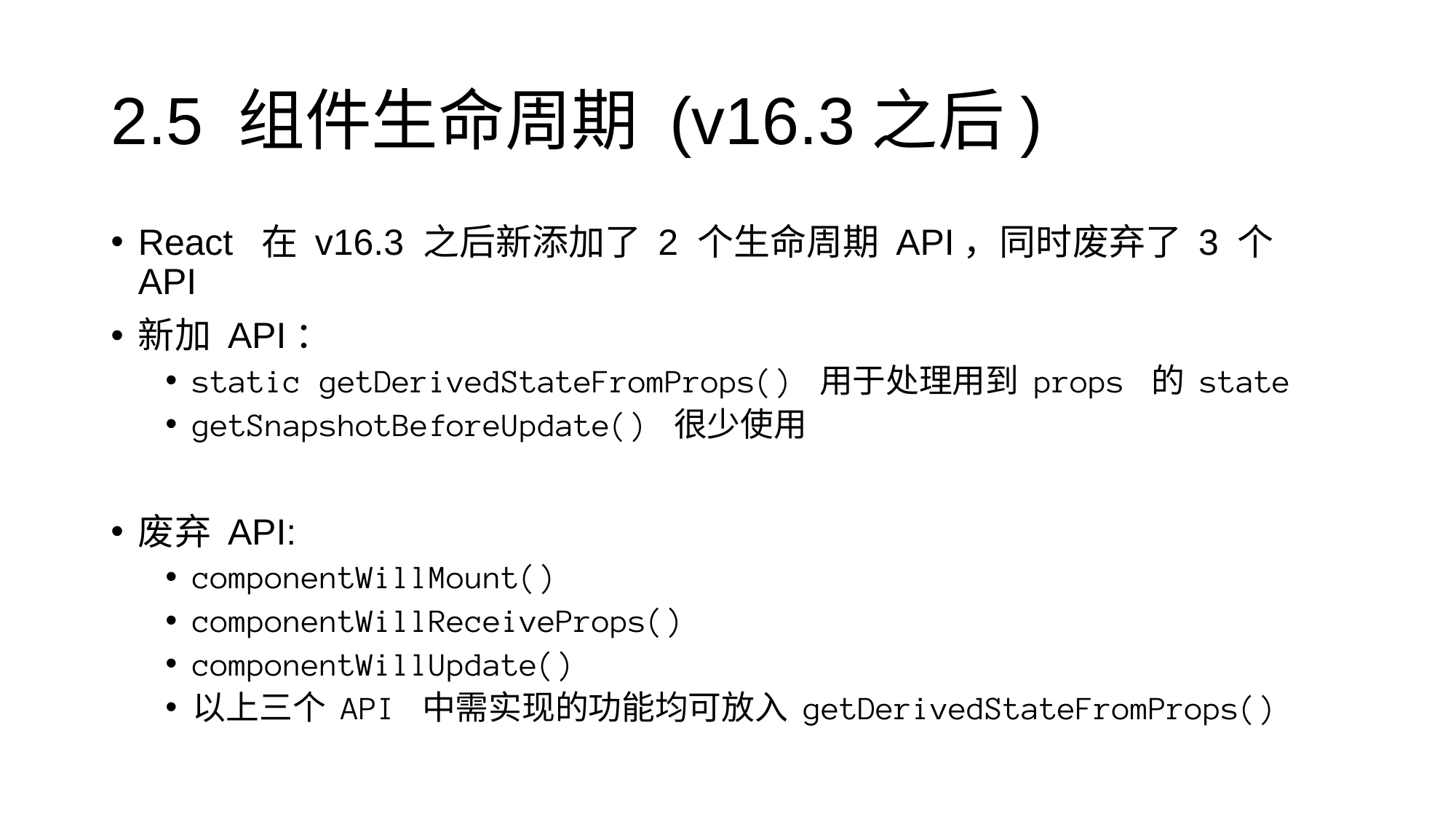

# 2.5 组件生命周期 (v16.3之后)
React 在 v16.3 之后新添加了 2 个生命周期 API，同时废弃了 3 个 API
新加 API：
static getDerivedStateFromProps() 用于处理用到 props 的 state
getSnapshotBeforeUpdate() 很少使用

废弃 API:
componentWillMount()
componentWillReceiveProps()
componentWillUpdate()
以上三个 API 中需实现的功能均可放入 getDerivedStateFromProps()